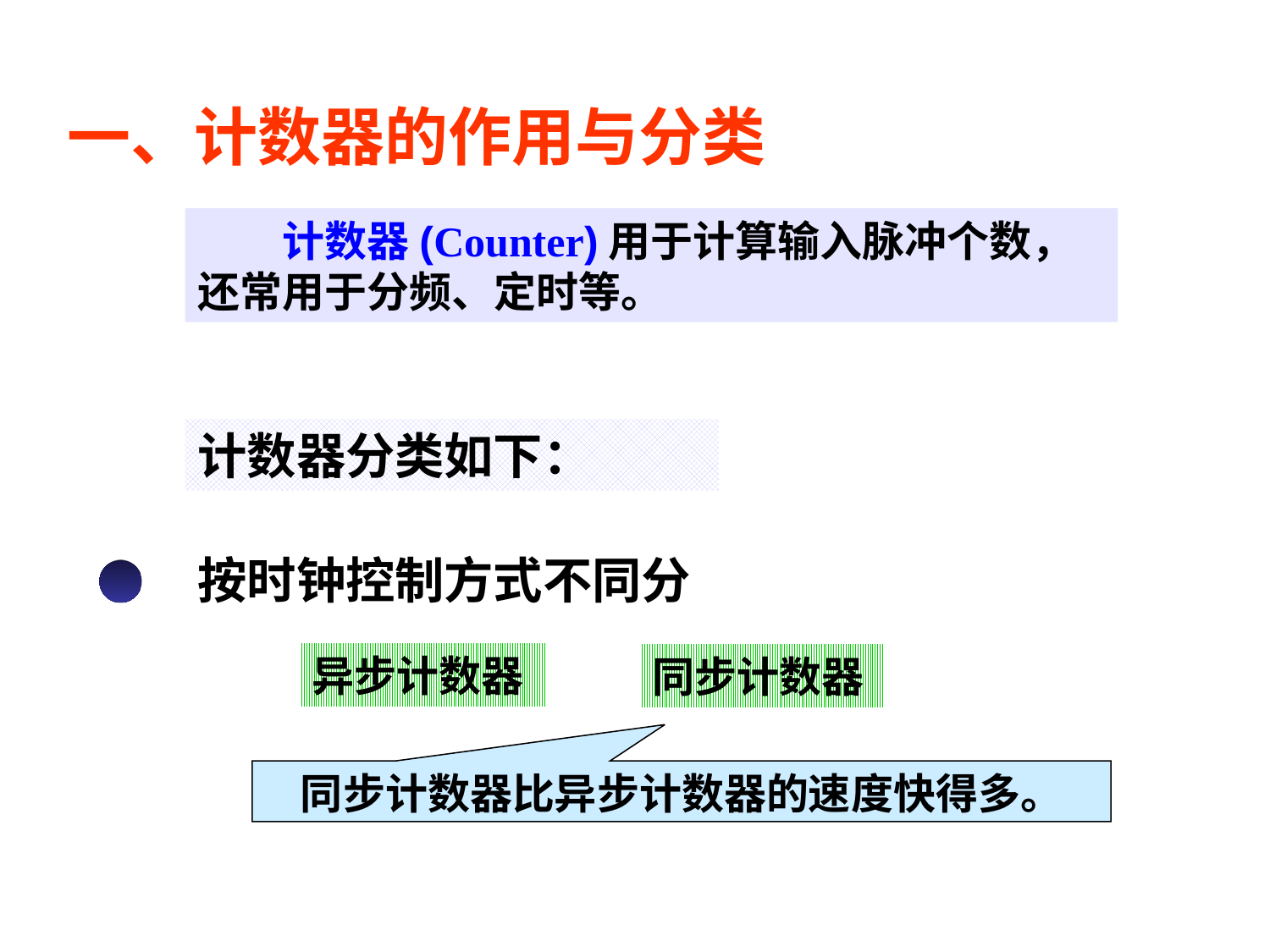

# 一、计数器的作用与分类
　　计数器(Counter)用于计算输入脉冲个数，还常用于分频、定时等。
计数器分类如下：
按时钟控制方式不同分

异步计数器
同步计数器
同步计数器比异步计数器的速度快得多。